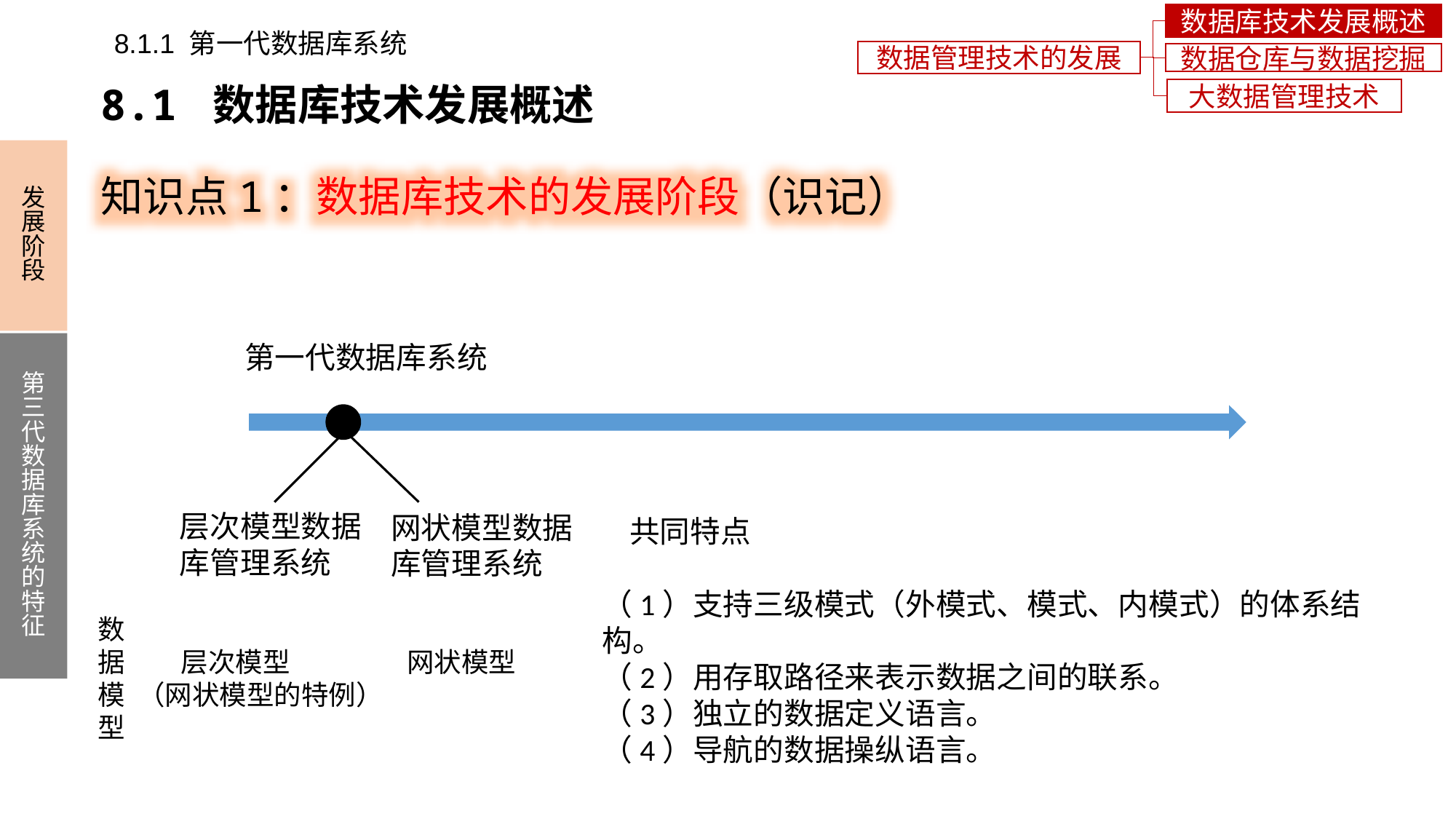

数据库技术发展概述
8.1.1 第一代数据库系统
数据管理技术的发展
数据仓库与数据挖掘
8.1 数据库技术发展概述
大数据管理技术
知识点1：数据库技术的发展阶段（识记）
发展阶段
第三代数据库系统的特征
第一代数据库系统

层次模型数据库管理系统
网状模型数据库管理系统
   共同特点

（1）支持三级模式（外模式、模式、内模式）的体系结构。
（2）用存取路径来表示数据之间的联系。
（3）独立的数据定义语言。
（4）导航的数据操纵语言。
数
据         层次模型                   网状模型
模  （网状模型的特例）
型